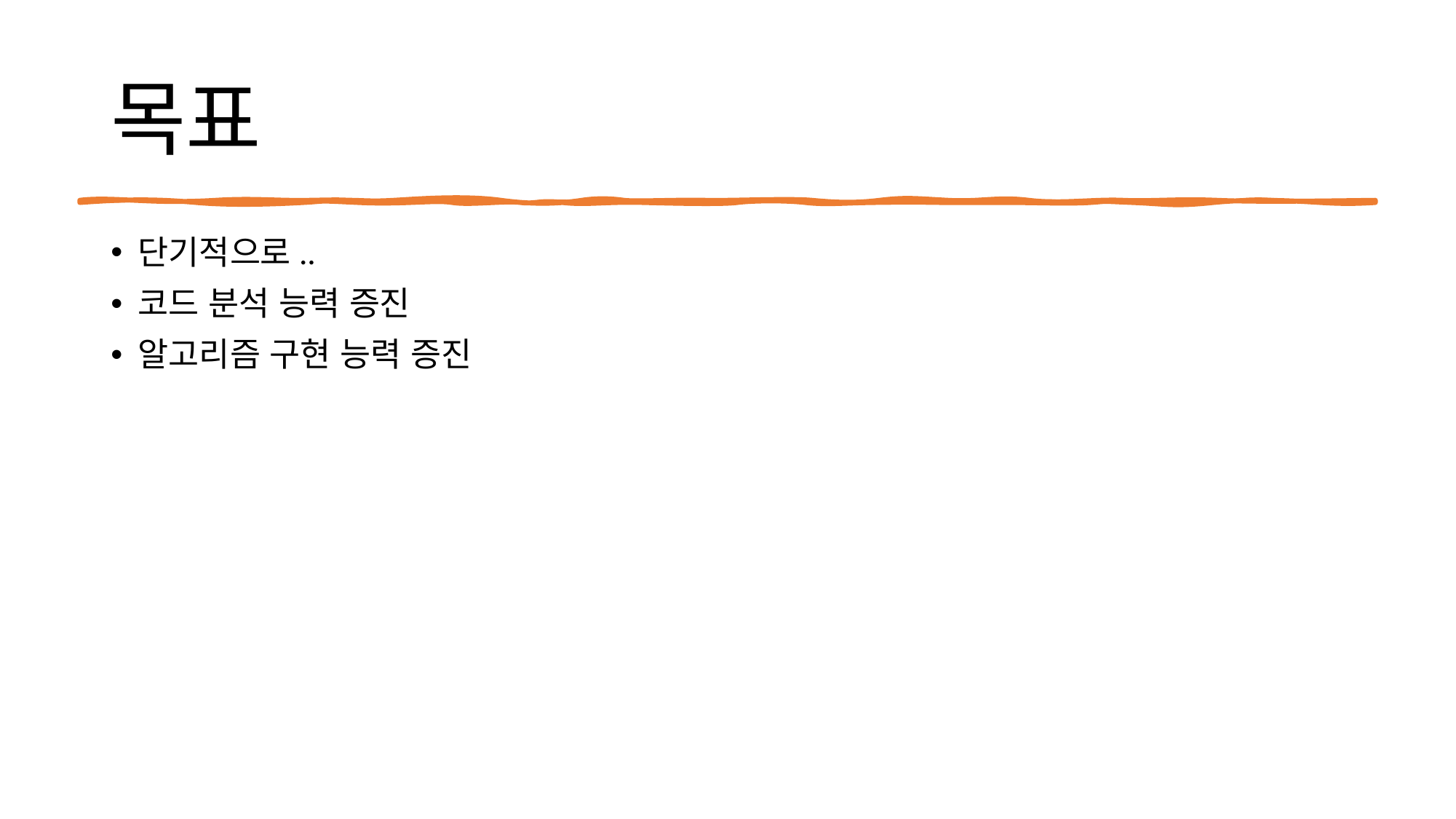

# 목표

단기적으로..
코드 분석 능력 증진
알고리즘 구현 능력 증진